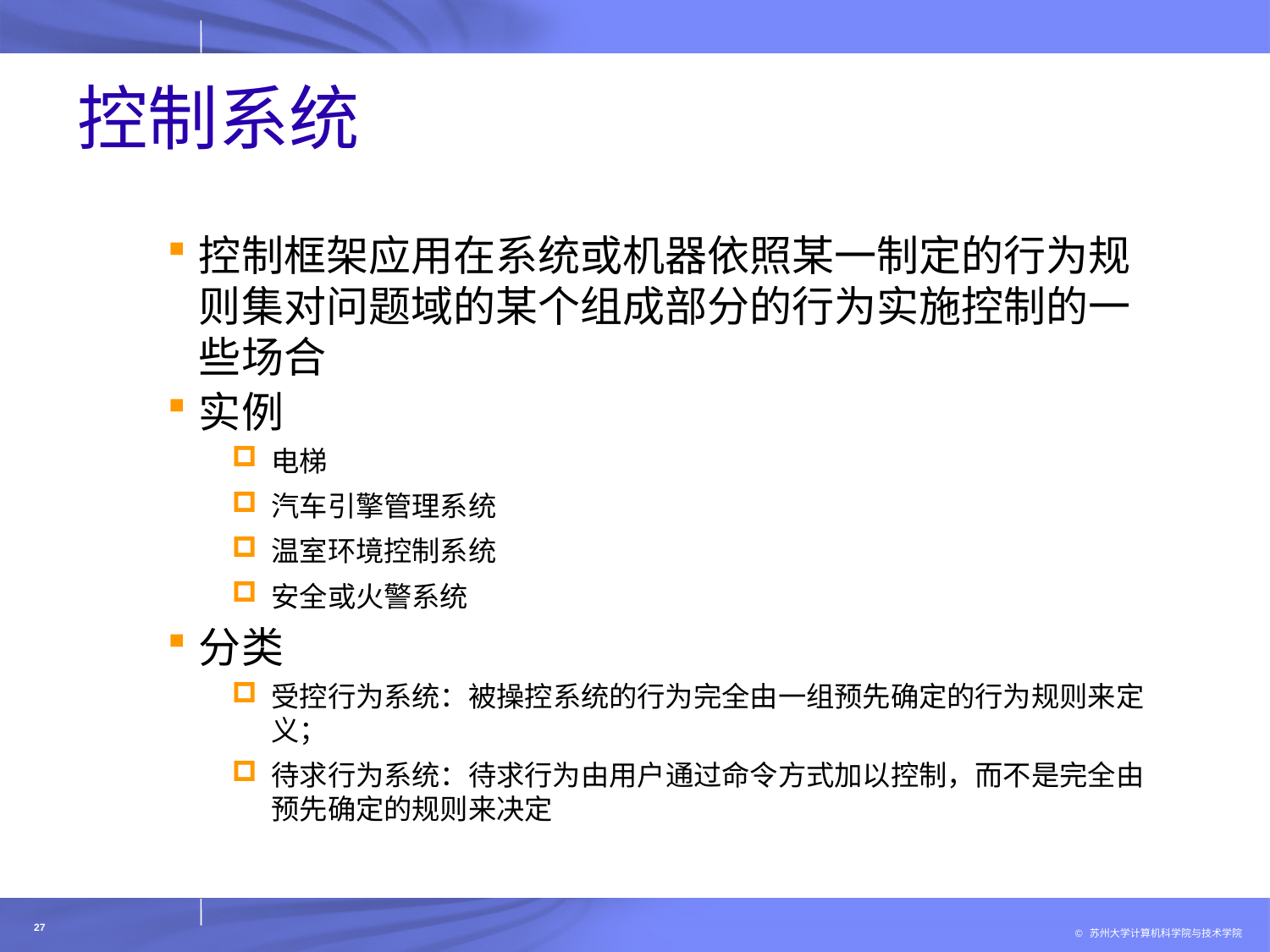

# 控制系统
控制框架应用在系统或机器依照某一制定的行为规则集对问题域的某个组成部分的行为实施控制的一些场合
实例
电梯
汽车引擎管理系统
温室环境控制系统
安全或火警系统
分类
受控行为系统：被操控系统的行为完全由一组预先确定的行为规则来定义；
待求行为系统：待求行为由用户通过命令方式加以控制，而不是完全由预先确定的规则来决定
27